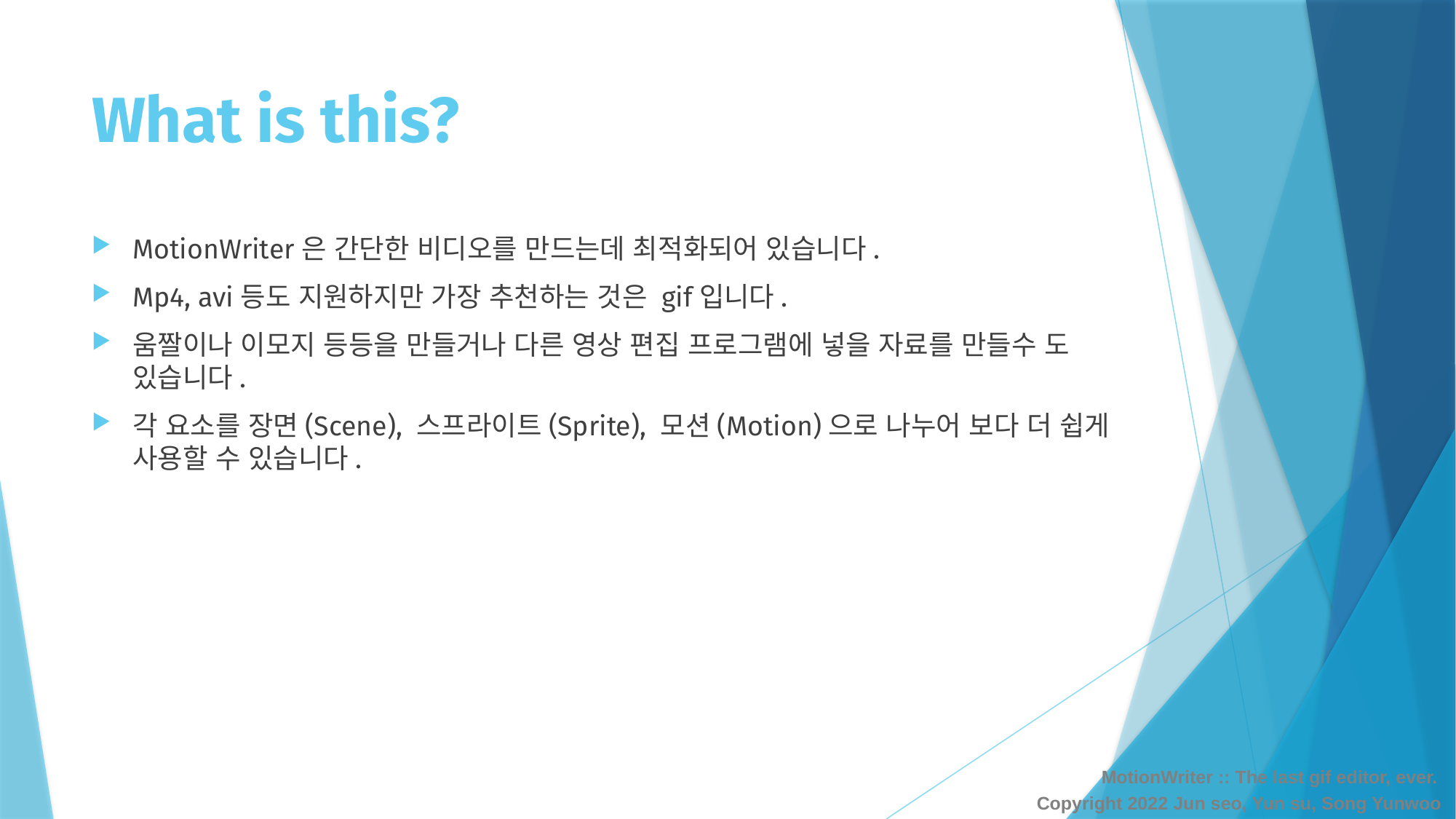

# What is this?
MotionWriter은 간단한 비디오를 만드는데 최적화되어 있습니다.
Mp4, avi등도 지원하지만 가장 추천하는 것은 gif입니다.
움짤이나 이모지 등등을 만들거나 다른 영상 편집 프로그램에 넣을 자료를 만들수 도 있습니다.
각 요소를 장면(Scene), 스프라이트(Sprite), 모션(Motion)으로 나누어 보다 더 쉽게 사용할 수 있습니다.